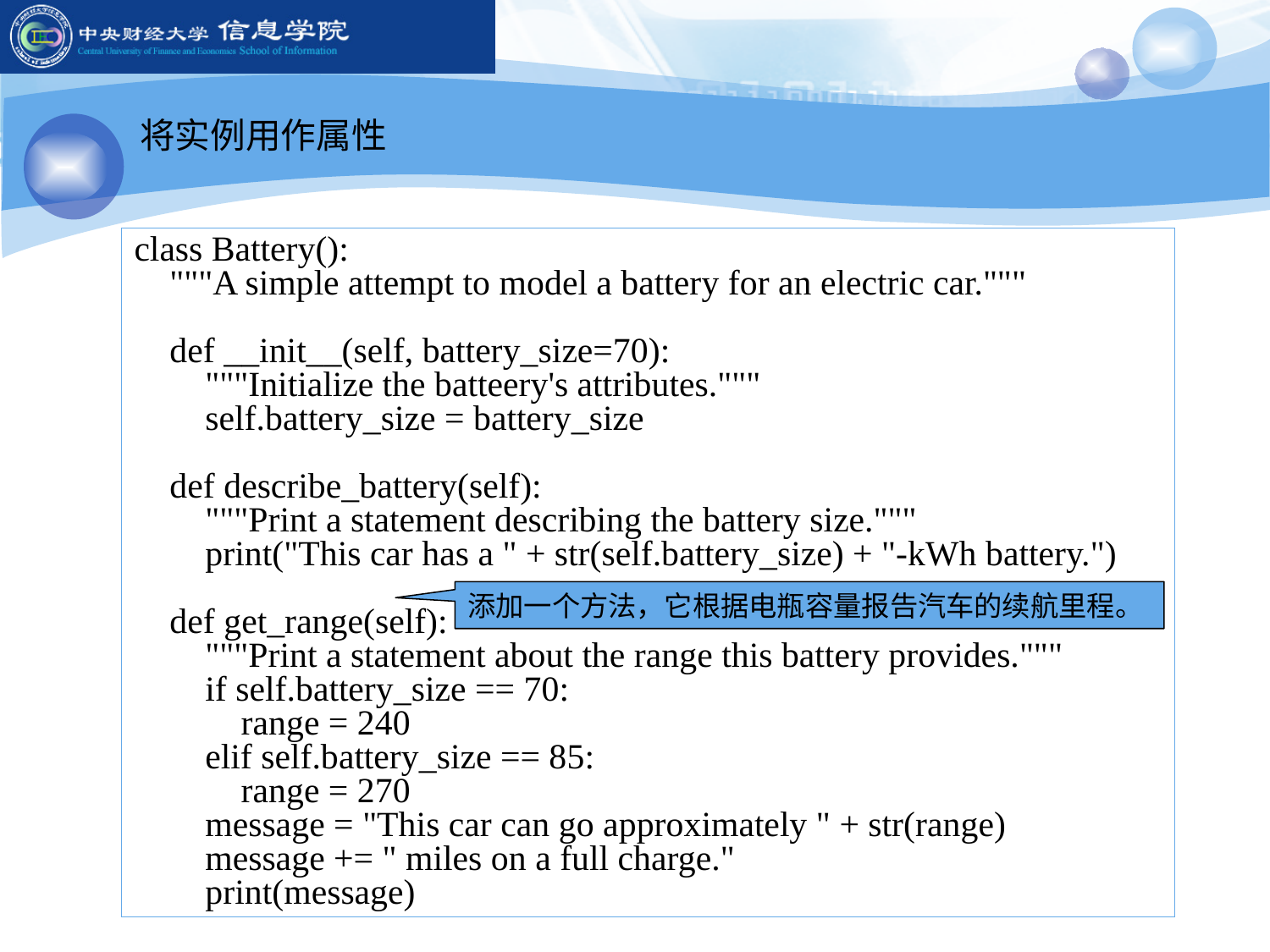

将实例用作属性
class Battery():
    """A simple attempt to model a battery for an electric car."""

    def __init__(self, battery_size=70):
        """Initialize the batteery's attributes."""
        self.battery_size = battery_size

    def describe_battery(self):
        """Print a statement describing the battery size."""
        print("This car has a " + str(self.battery_size) + "-kWh battery.")

    def get_range(self):
        """Print a statement about the range this battery provides."""
        if self.battery_size == 70:
            range = 240
        elif self.battery_size == 85:
            range = 270
        message = "This car can go approximately " + str(range)
        message += " miles on a full charge."
        print(message)
添加一个方法，它根据电瓶容量报告汽车的续航里程。